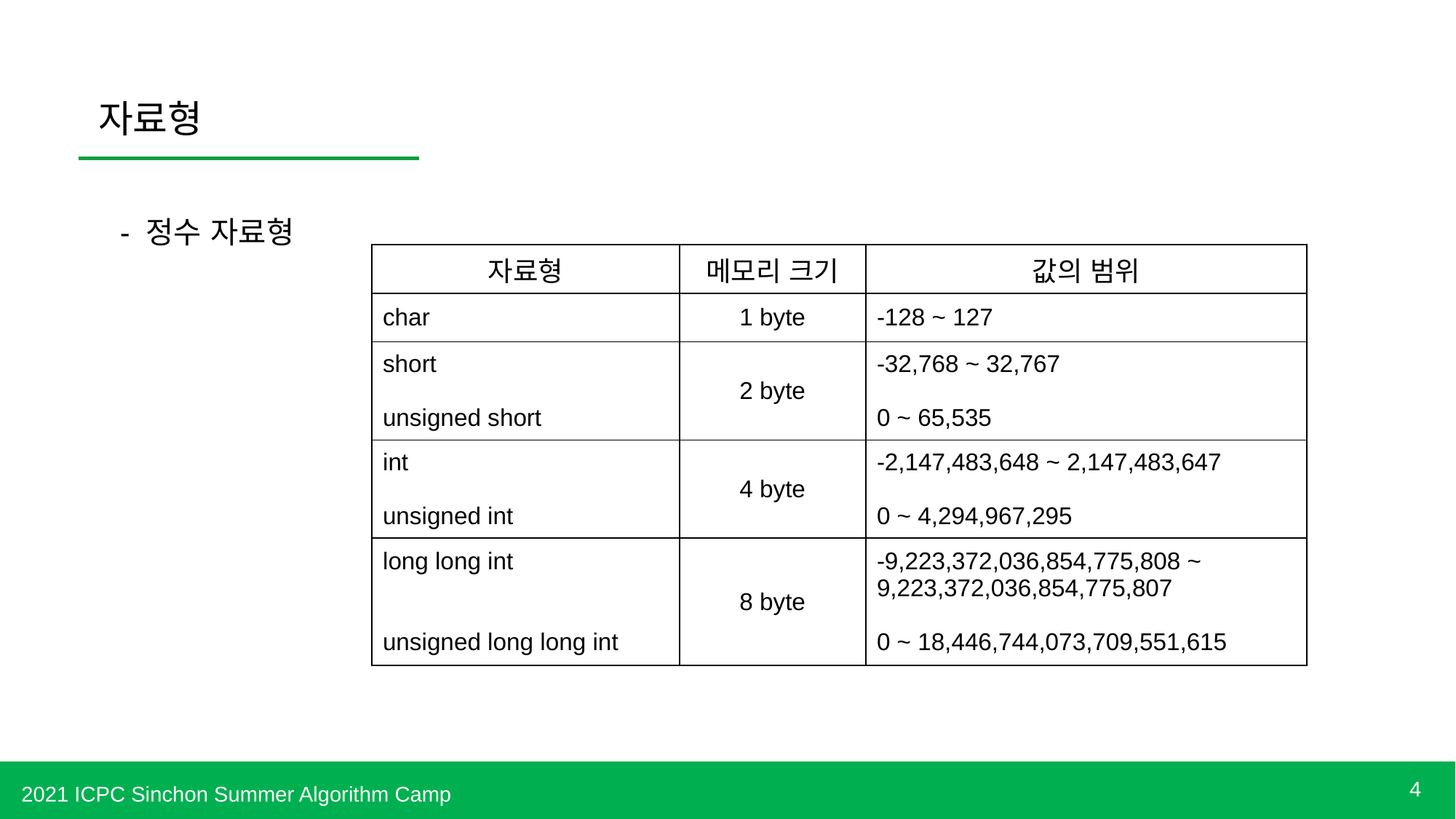

자료형
- 정수 자료형
| 자료형 | 메모리 크기 | 값의 범위 |
| --- | --- | --- |
| char | 1 byte | -128 ~ 127 |
| short unsigned short | 2 byte | -32,768 ~ 32,767 0 ~ 65,535 |
| int unsigned int | 4 byte | -2,147,483,648 ~ 2,147,483,647 0 ~ 4,294,967,295 |
| long long int unsigned long long int | 8 byte | -9,223,372,036,854,775,808 ~ 9,223,372,036,854,775,807 0 ~ 18,446,744,073,709,551,615 |

4
2021 ICPC Sinchon Summer Algorithm Camp